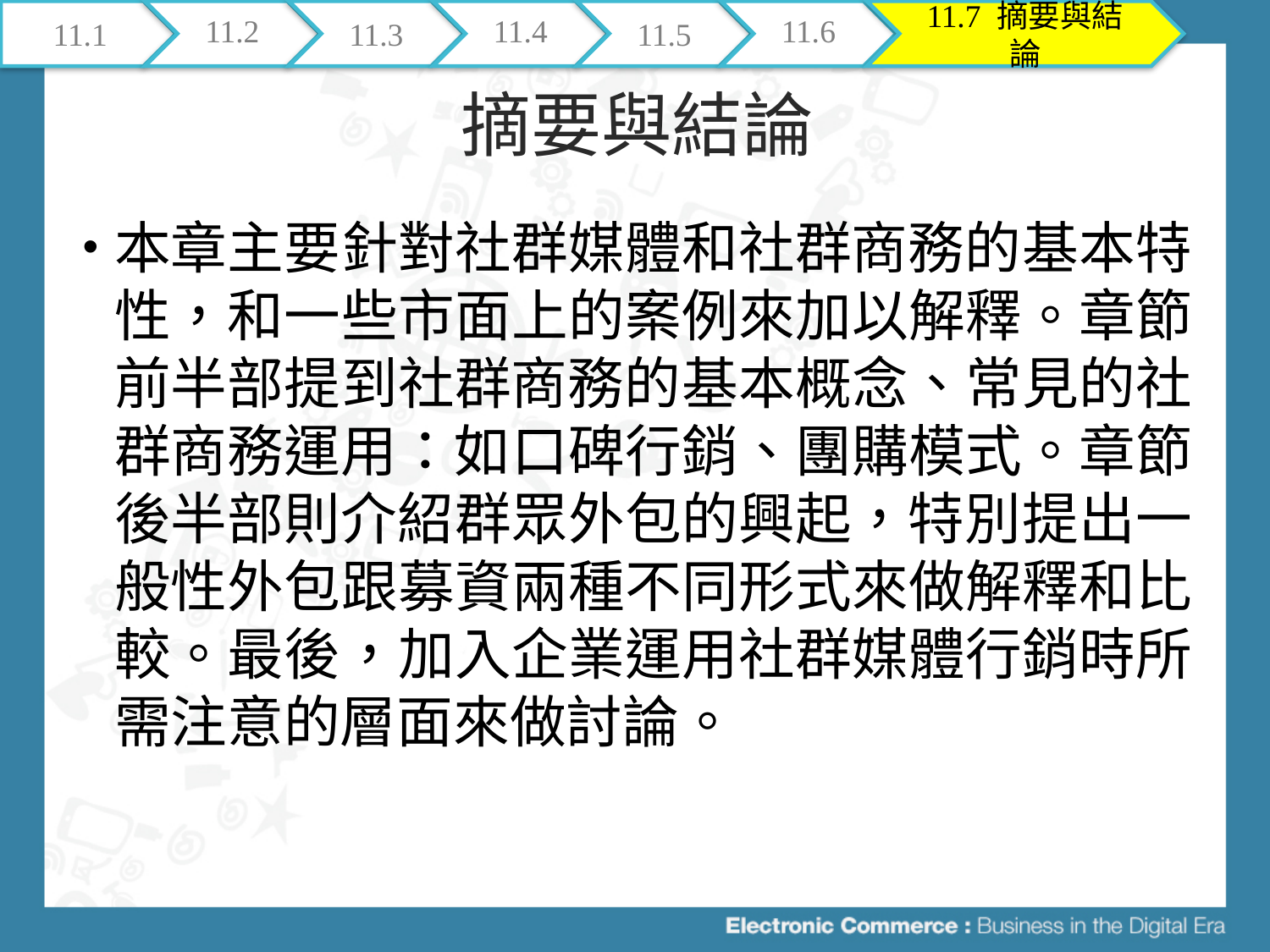

11.1
11.2
11.3
11.4
11.5
11.6
11.7 摘要與結論
# 摘要與結論
本章主要針對社群媒體和社群商務的基本特性，和一些市面上的案例來加以解釋。章節前半部提到社群商務的基本概念、常見的社群商務運用：如口碑行銷、團購模式。章節後半部則介紹群眾外包的興起，特別提出一般性外包跟募資兩種不同形式來做解釋和比較。最後，加入企業運用社群媒體行銷時所需注意的層面來做討論。